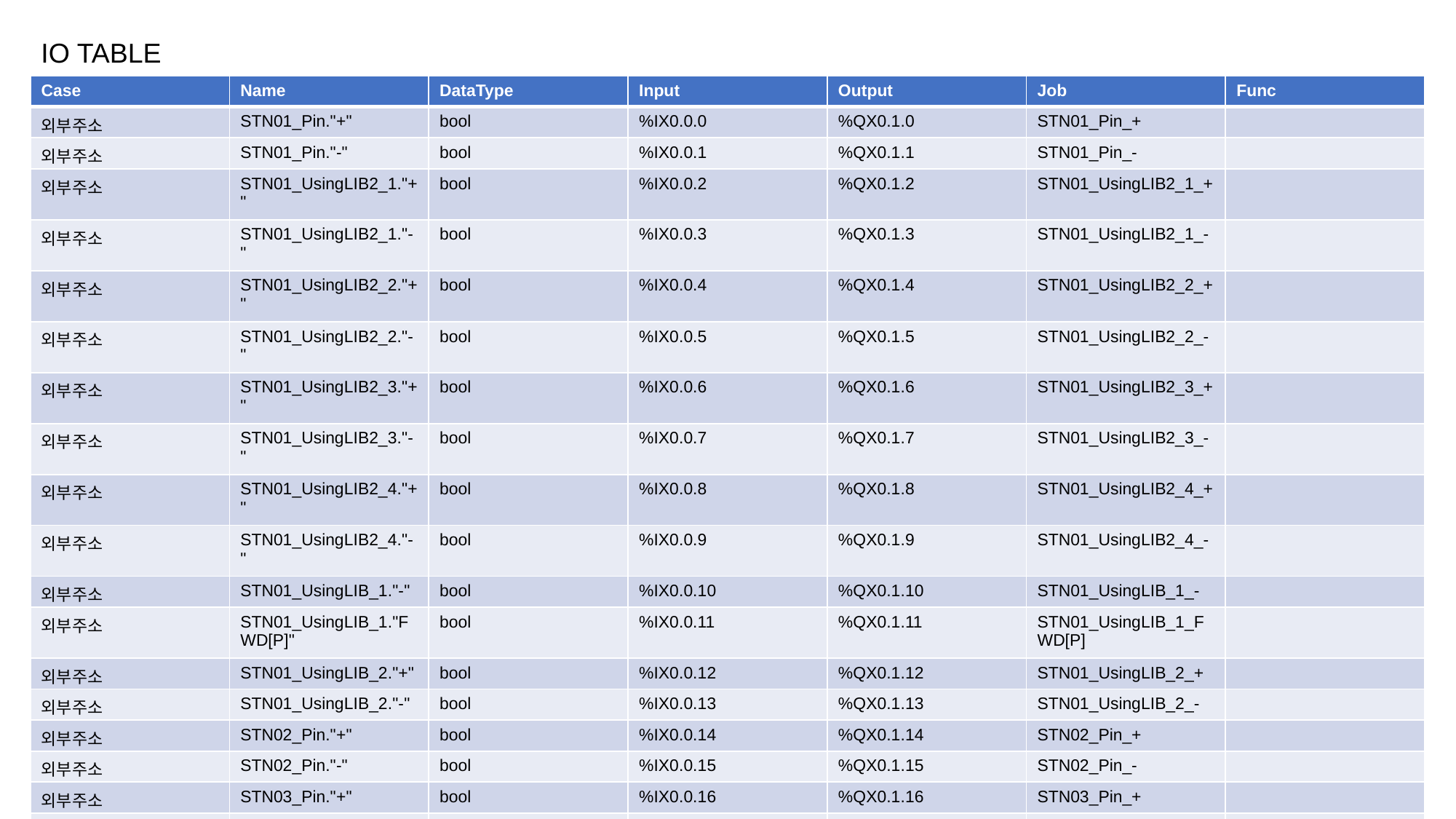

IO TABLE
| Case | Name | DataType | Input | Output | Job | Func |
| --- | --- | --- | --- | --- | --- | --- |
| 외부주소 | STN01\_Pin."+" | bool | %IX0.0.0 | %QX0.1.0 | STN01\_Pin\_+ |  |
| 외부주소 | STN01\_Pin."-" | bool | %IX0.0.1 | %QX0.1.1 | STN01\_Pin\_- |  |
| 외부주소 | STN01\_UsingLIB2\_1."+" | bool | %IX0.0.2 | %QX0.1.2 | STN01\_UsingLIB2\_1\_+ |  |
| 외부주소 | STN01\_UsingLIB2\_1."-" | bool | %IX0.0.3 | %QX0.1.3 | STN01\_UsingLIB2\_1\_- |  |
| 외부주소 | STN01\_UsingLIB2\_2."+" | bool | %IX0.0.4 | %QX0.1.4 | STN01\_UsingLIB2\_2\_+ |  |
| 외부주소 | STN01\_UsingLIB2\_2."-" | bool | %IX0.0.5 | %QX0.1.5 | STN01\_UsingLIB2\_2\_- |  |
| 외부주소 | STN01\_UsingLIB2\_3."+" | bool | %IX0.0.6 | %QX0.1.6 | STN01\_UsingLIB2\_3\_+ |  |
| 외부주소 | STN01\_UsingLIB2\_3."-" | bool | %IX0.0.7 | %QX0.1.7 | STN01\_UsingLIB2\_3\_- |  |
| 외부주소 | STN01\_UsingLIB2\_4."+" | bool | %IX0.0.8 | %QX0.1.8 | STN01\_UsingLIB2\_4\_+ |  |
| 외부주소 | STN01\_UsingLIB2\_4."-" | bool | %IX0.0.9 | %QX0.1.9 | STN01\_UsingLIB2\_4\_- |  |
| 외부주소 | STN01\_UsingLIB\_1."-" | bool | %IX0.0.10 | %QX0.1.10 | STN01\_UsingLIB\_1\_- |  |
| 외부주소 | STN01\_UsingLIB\_1."FWD[P]" | bool | %IX0.0.11 | %QX0.1.11 | STN01\_UsingLIB\_1\_FWD[P] |  |
| 외부주소 | STN01\_UsingLIB\_2."+" | bool | %IX0.0.12 | %QX0.1.12 | STN01\_UsingLIB\_2\_+ |  |
| 외부주소 | STN01\_UsingLIB\_2."-" | bool | %IX0.0.13 | %QX0.1.13 | STN01\_UsingLIB\_2\_- |  |
| 외부주소 | STN02\_Pin."+" | bool | %IX0.0.14 | %QX0.1.14 | STN02\_Pin\_+ |  |
| 외부주소 | STN02\_Pin."-" | bool | %IX0.0.15 | %QX0.1.15 | STN02\_Pin\_- |  |
| 외부주소 | STN03\_Pin."+" | bool | %IX0.0.16 | %QX0.1.16 | STN03\_Pin\_+ |  |
| 외부주소 | STN03\_Pin."-" | bool | %IX0.0.17 | %QX0.1.17 | STN03\_Pin\_- |  |
|  |  |  |  |  |  |  |
|  |  |  |  |  |  |  |
| 자동선택 | autoSTN01\_02 | bool | %IX0.0.18 | %QX0.1.18 |  |  |
| 수동선택 | manualSTN01\_02 | bool | %IX0.0.19 | %QX0.1.19 |  |  |
| 운전푸쉬 | driveSTN01\_02 | bool | %IX0.0.20 | %QX0.1.20 |  |  |
| 정지푸쉬 | stopSTN01\_02 | bool | %IX0.0.21 | %QX0.1.21 |  |  |
| 비상푸쉬 | emgSTN01\_02 | bool | %IX0.0.22 | %QX0.1.22 |  |  |
| 시운전푸쉬 | testrunSTN01\_02 | bool | %IX0.0.23 | %QX0.1.23 |  |  |
| 해지푸쉬 | clearSTN01\_02 | bool | %IX0.0.24 | %QX0.1.24 |  |  |
| 복귀푸쉬 | homeSTN01\_02 | bool | %IX0.0.25 | %QX0.1.25 |  |  |
|  |  |  |  |  |  |  |
|  |  |  |  |  |  |  |
| 운전램프 | driveLamp | bool |  | %QX0.1.26 |  |  |
| 자동램프 | autoLamp | bool |  | %QX0.1.27 |  |  |
| 수동램프 | manualLamp | bool |  | %QX0.1.28 |  |  |
| 시운전램프 | testrunLamp | bool |  | %QX0.1.29 |  |  |
| 정지램프 | stopLamp | bool |  | %QX0.1.30 |  |  |
| 준비램프 | readyLamp | bool |  | %QX0.1.31 |  |  |
| 대기램프 | idleLamp | bool |  | %QX0.1.32 |  |  |
| 비상램프 | emgLamp | bool |  | %QX0.1.33 |  |  |
|  |  |  |  |  |  |  |
|  |  |  |  |  |  |  |
| 내부변수 |  |  |  |  |  |  |
|  |  |  |  |  |  |  |